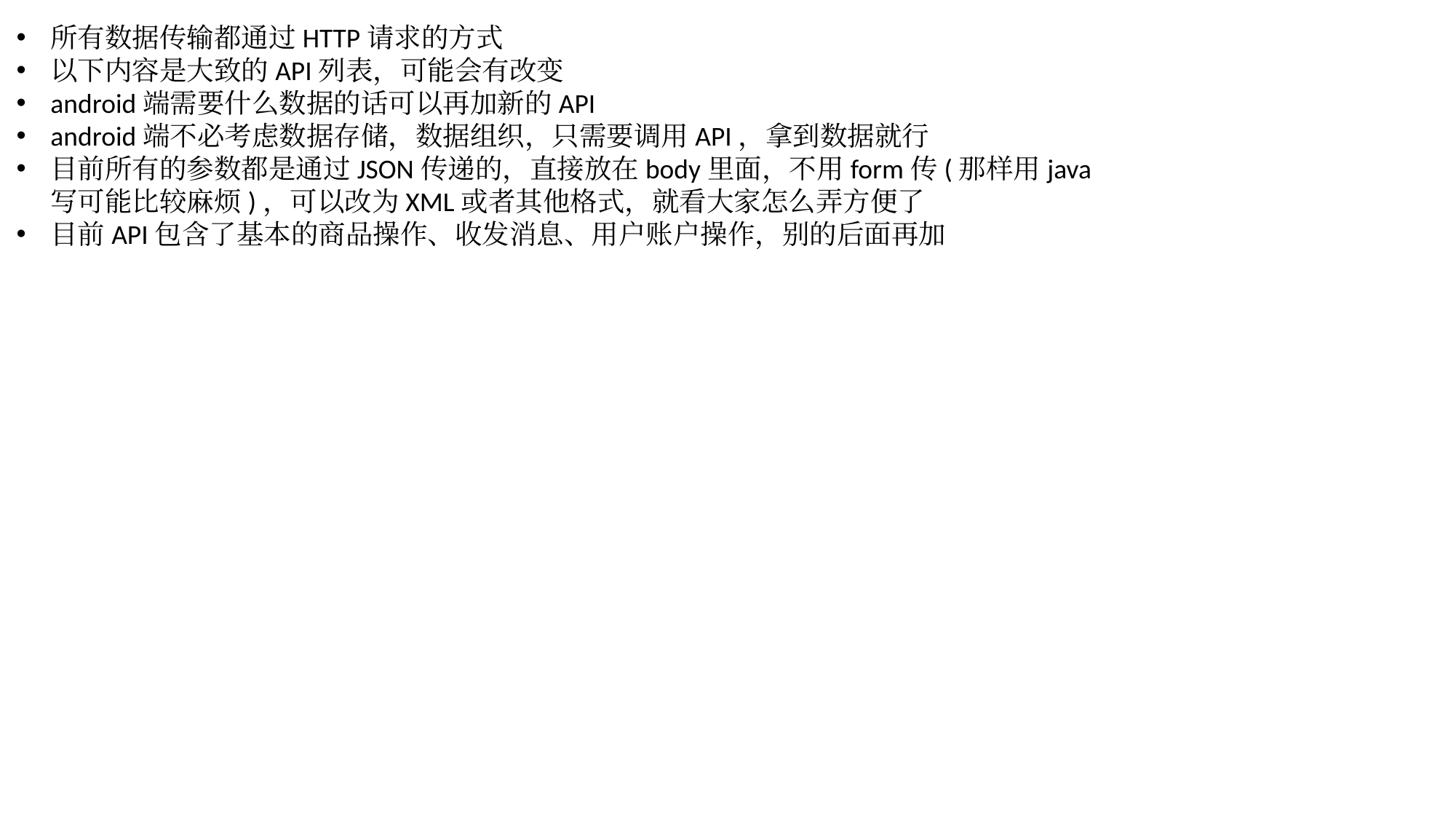

所有数据传输都通过HTTP请求的方式
以下内容是大致的API列表，可能会有改变
android端需要什么数据的话可以再加新的API
android端不必考虑数据存储，数据组织，只需要调用API，拿到数据就行
目前所有的参数都是通过JSON传递的，直接放在body里面，不用form传(那样用java写可能比较麻烦)，可以改为XML或者其他格式，就看大家怎么弄方便了
目前API包含了基本的商品操作、收发消息、用户账户操作，别的后面再加